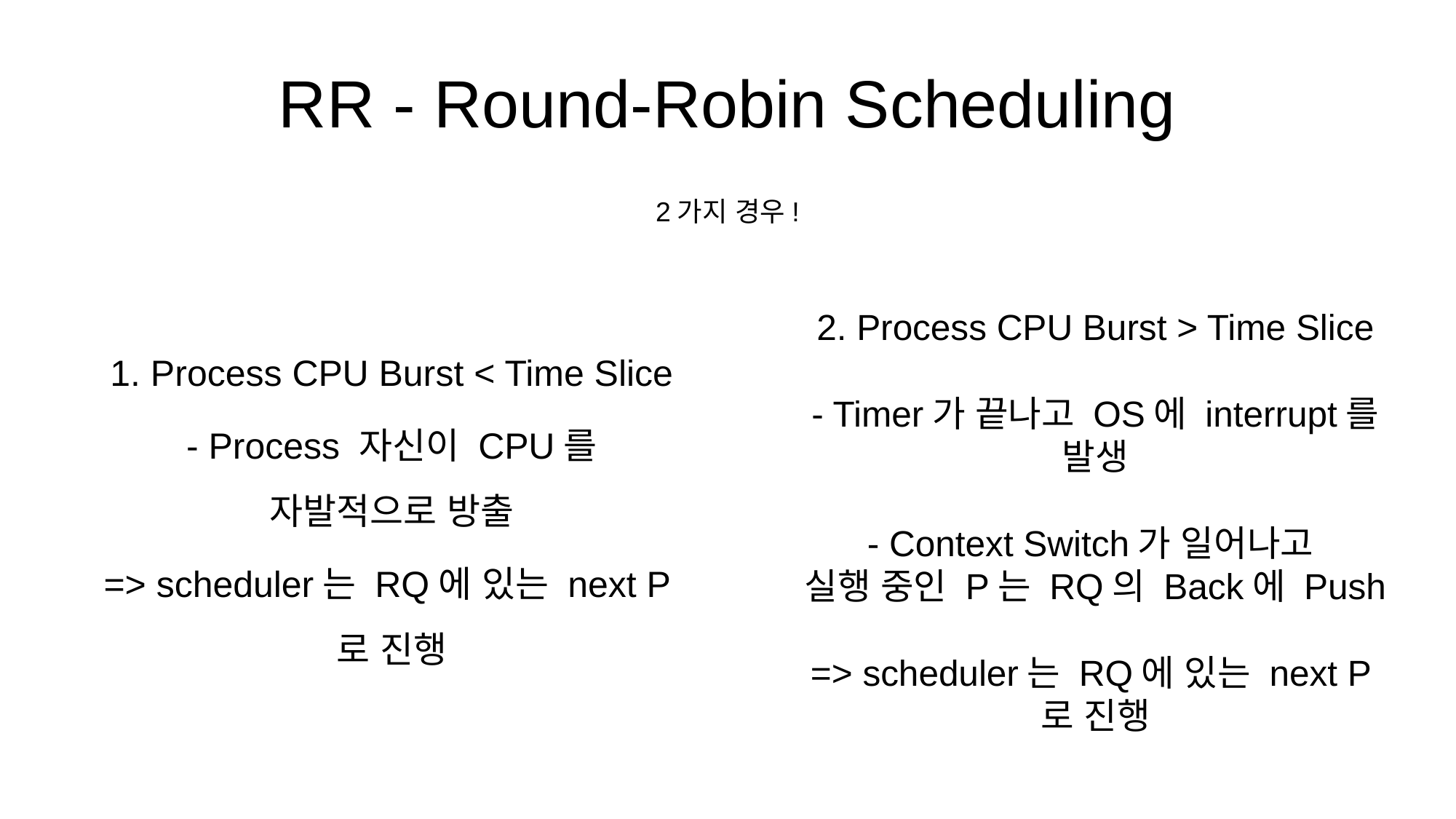

# RR - Round-Robin Scheduling
2가지 경우!

2. Process CPU Burst > Time Slice

- Timer가 끝나고 OS에 interrupt를 발생

- Context Switch가 일어나고
실행 중인 P는 RQ의 Back에 Push

=> scheduler는 RQ에 있는 next P로 진행
1. Process CPU Burst < Time Slice
- Process 자신이 CPU를 자발적으로 방출
=> scheduler는 RQ에 있는 next P로 진행